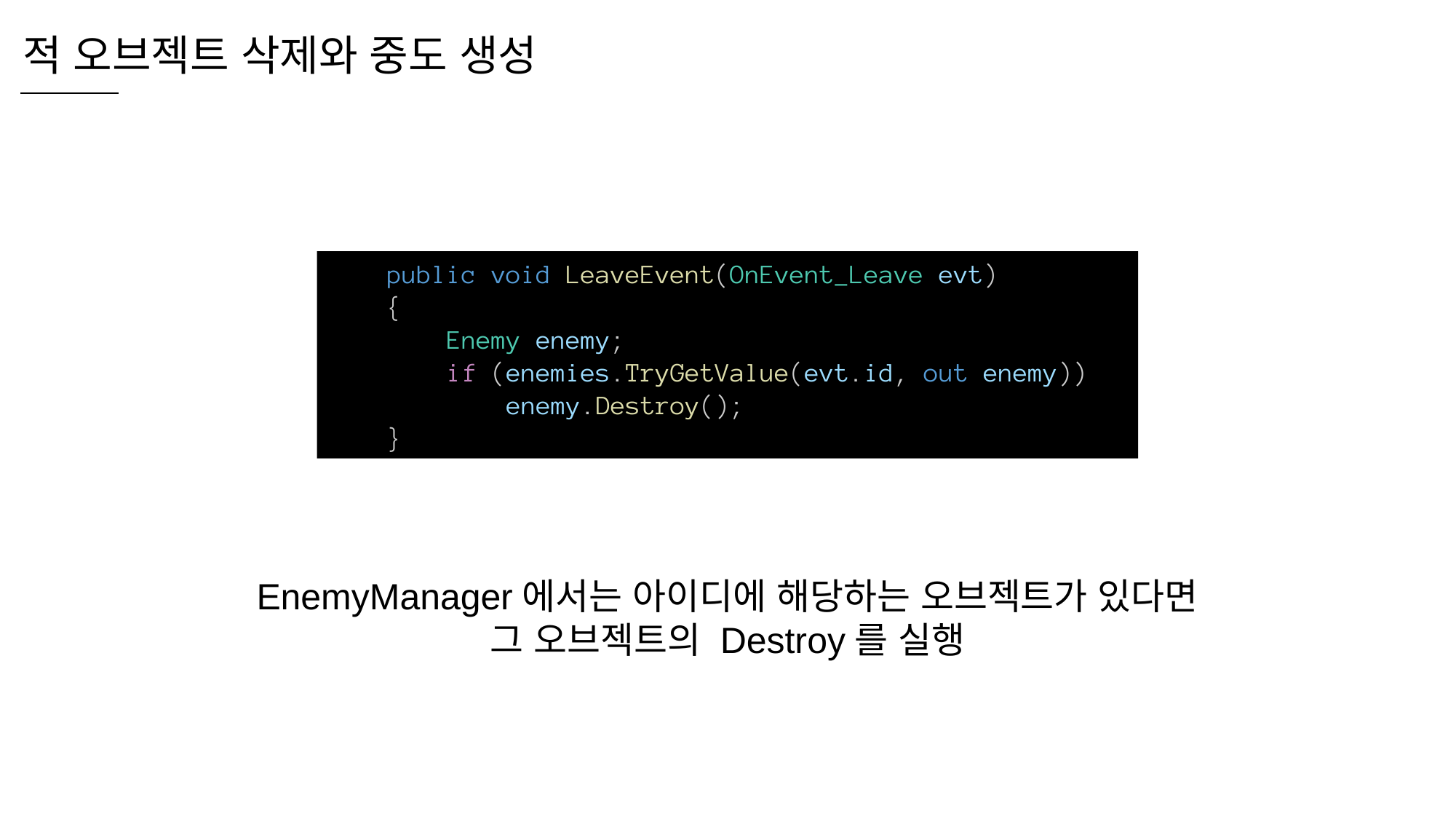

적 오브젝트 삭제와 중도 생성
    public void LeaveEvent(OnEvent_Leave evt)
    {
        Enemy enemy;
        if (enemies.TryGetValue(evt.id, out enemy))
            enemy.Destroy();
    }
EnemyManager에서는 아이디에 해당하는 오브젝트가 있다면
그 오브젝트의 Destroy를 실행